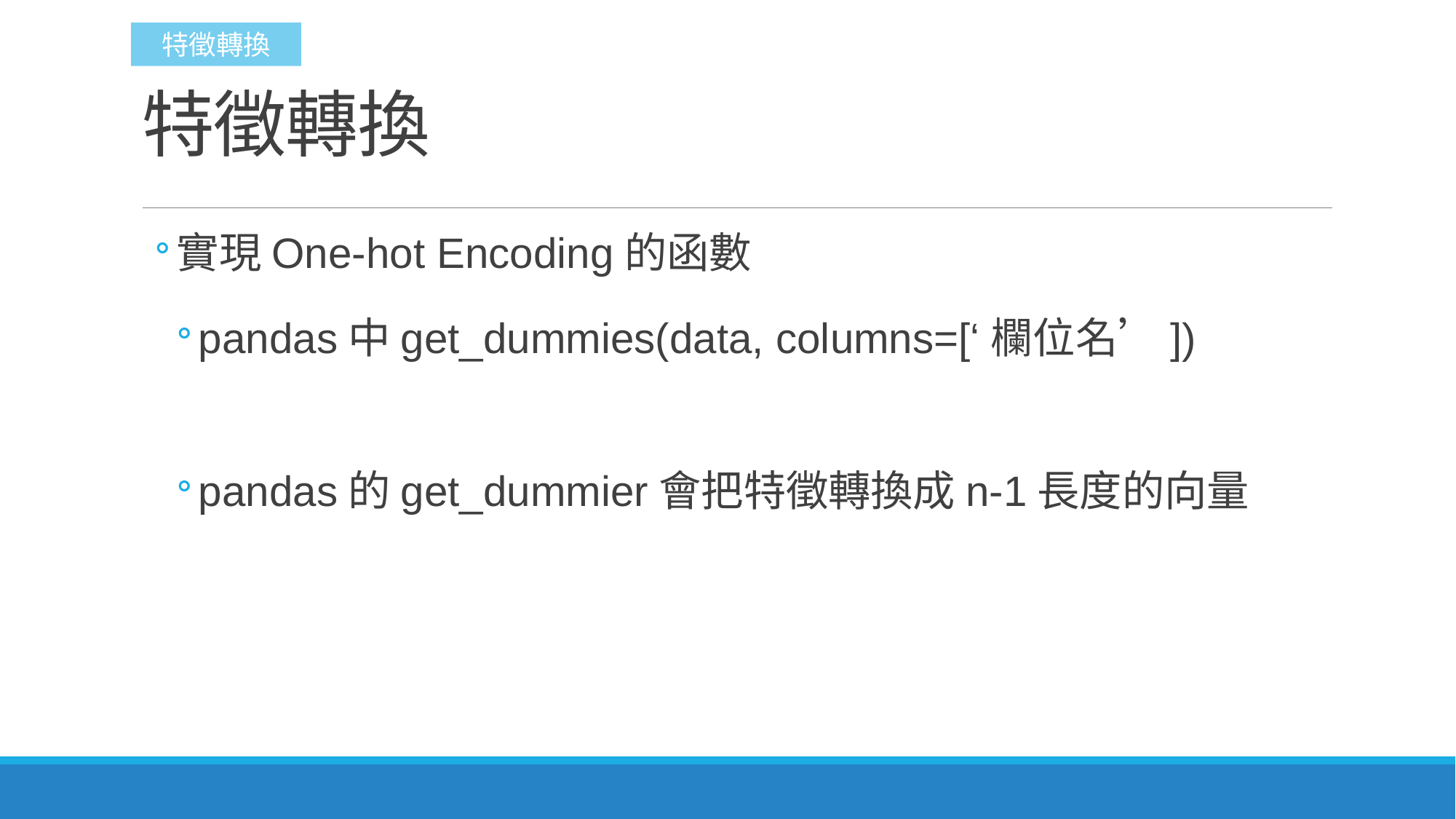

特徵轉換
# 特徵轉換
實現One-hot Encoding的函數
pandas中get_dummies(data, columns=[‘欄位名’])

pandas的get_dummier會把特徵轉換成n-1長度的向量